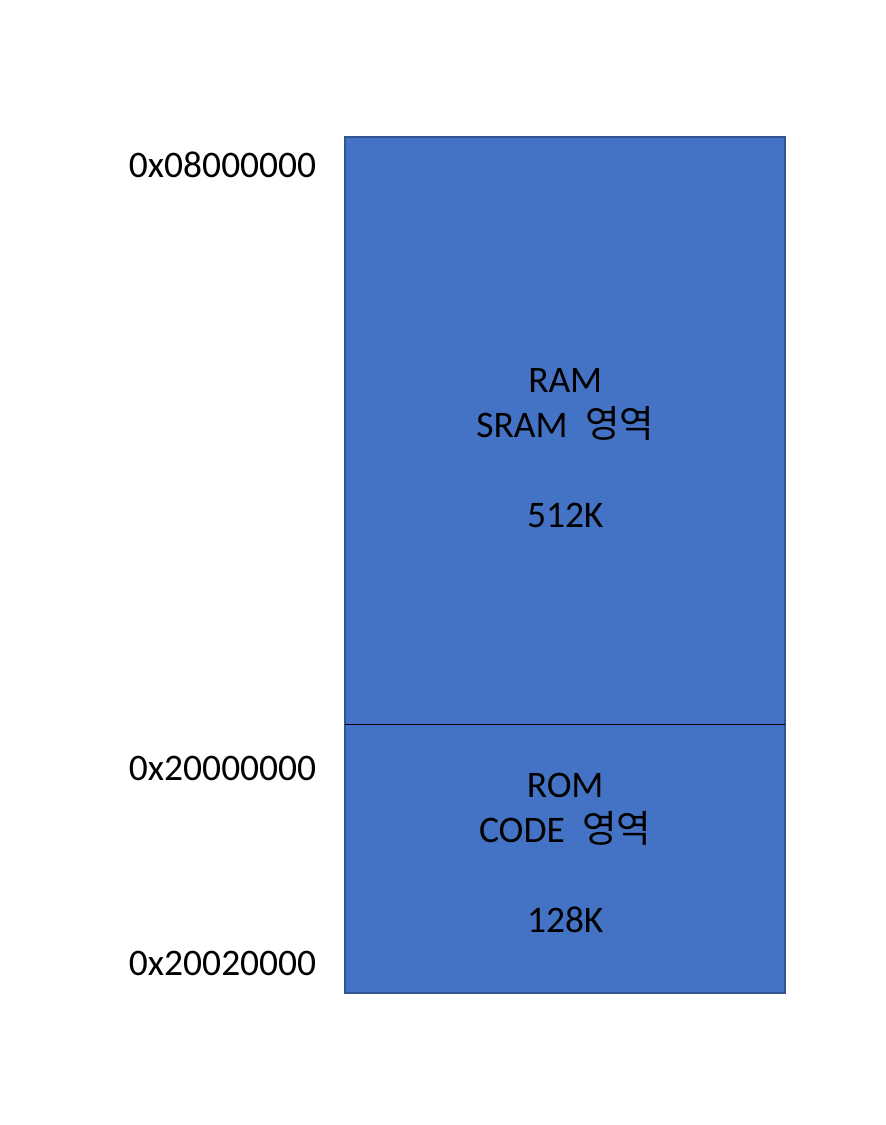

0x08000000

RAM
SRAM 영역

512K
0x20000000
ROM
CODE 영역

128K
0x20020000